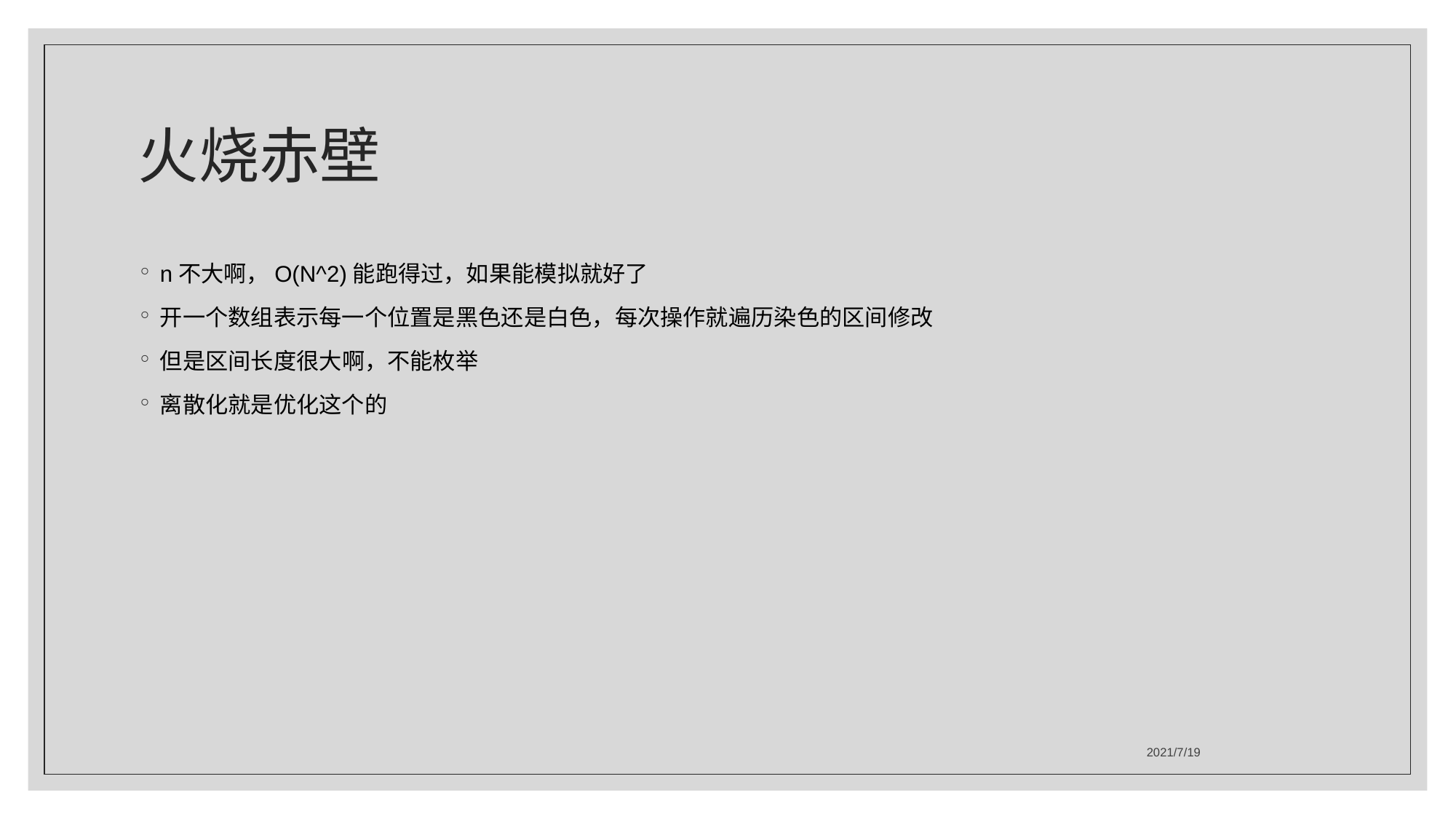

# 火烧赤壁
n不大啊，O(N^2)能跑得过，如果能模拟就好了
开一个数组表示每一个位置是黑色还是白色，每次操作就遍历染色的区间修改
但是区间长度很大啊，不能枚举
离散化就是优化这个的
2021/7/19